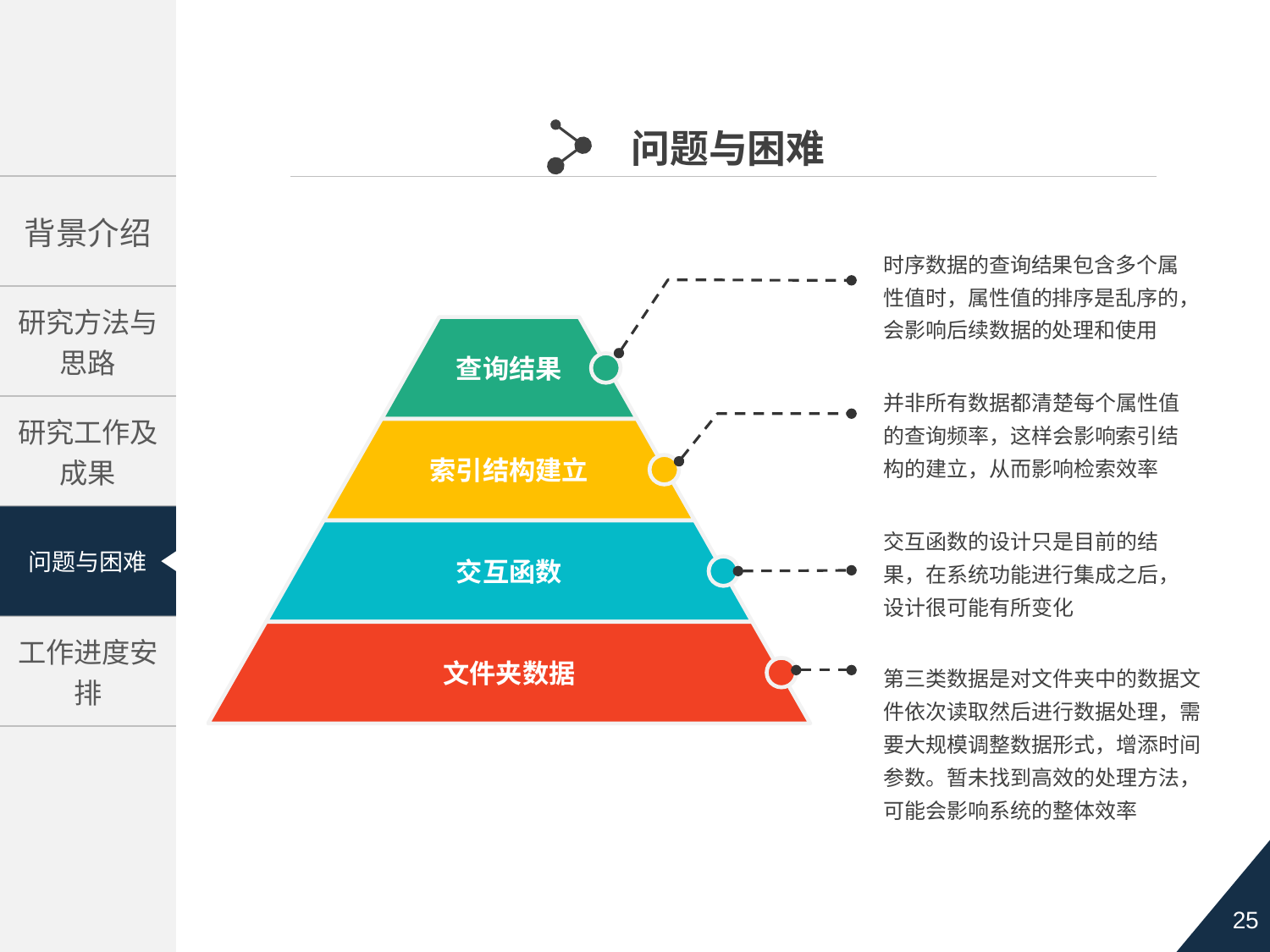

问题与困难

时序数据的查询结果包含多个属性值时，属性值的排序是乱序的，会影响后续数据的处理和使用

查询结果

并非所有数据都清楚每个属性值的查询频率，这样会影响索引结构的建立，从而影响检索效率

索引结构建立

交互函数的设计只是目前的结果，在系统功能进行集成之后，设计很可能有所变化

交互函数

文件夹数据
第三类数据是对文件夹中的数据文件依次读取然后进行数据处理，需要大规模调整数据形式，增添时间参数。暂未找到高效的处理方法，可能会影响系统的整体效率